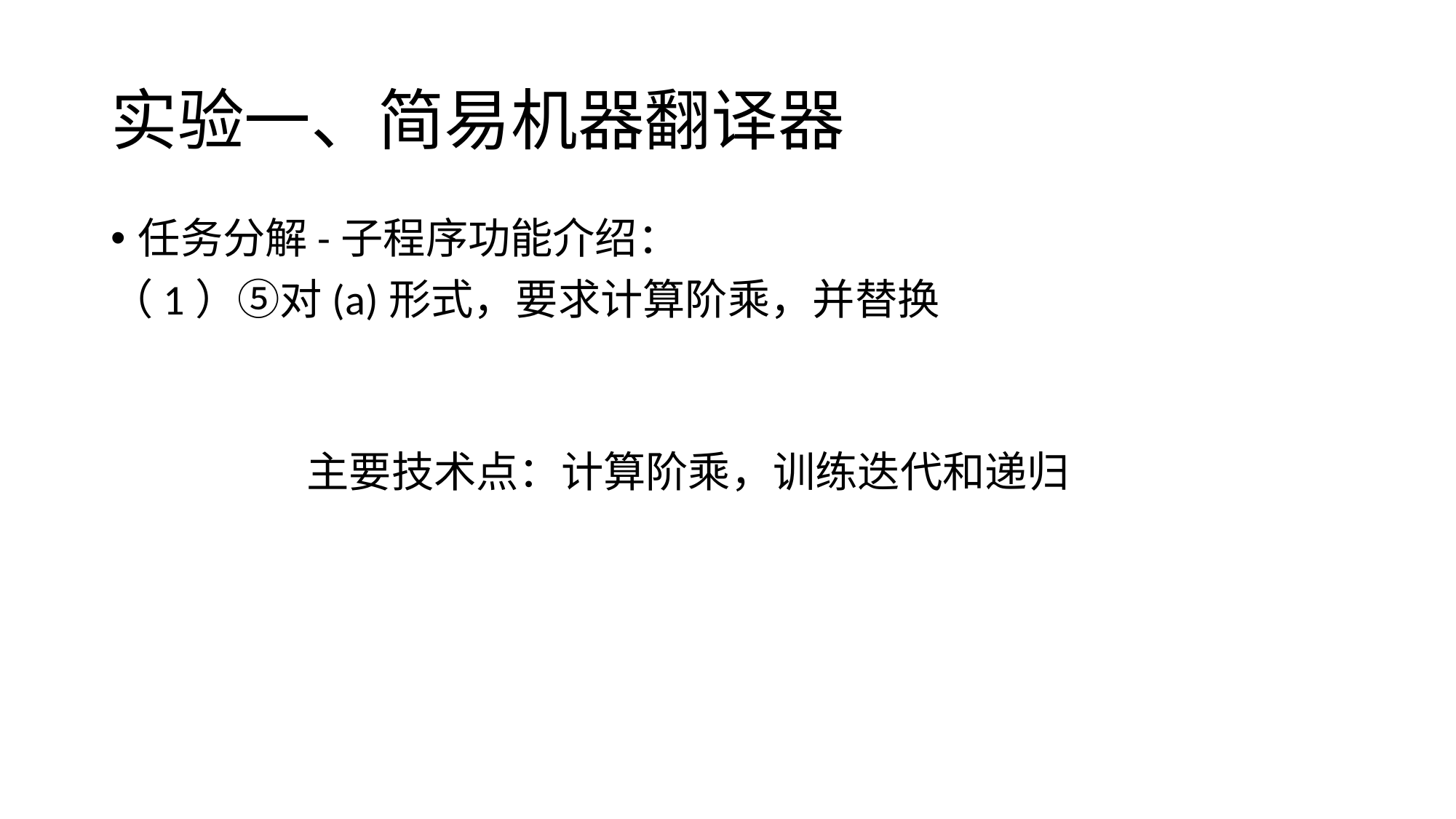

# 实验一、简易机器翻译器
任务分解-子程序功能介绍：
（1）⑤对(a)形式，要求计算阶乘，并替换
主要技术点：计算阶乘，训练迭代和递归